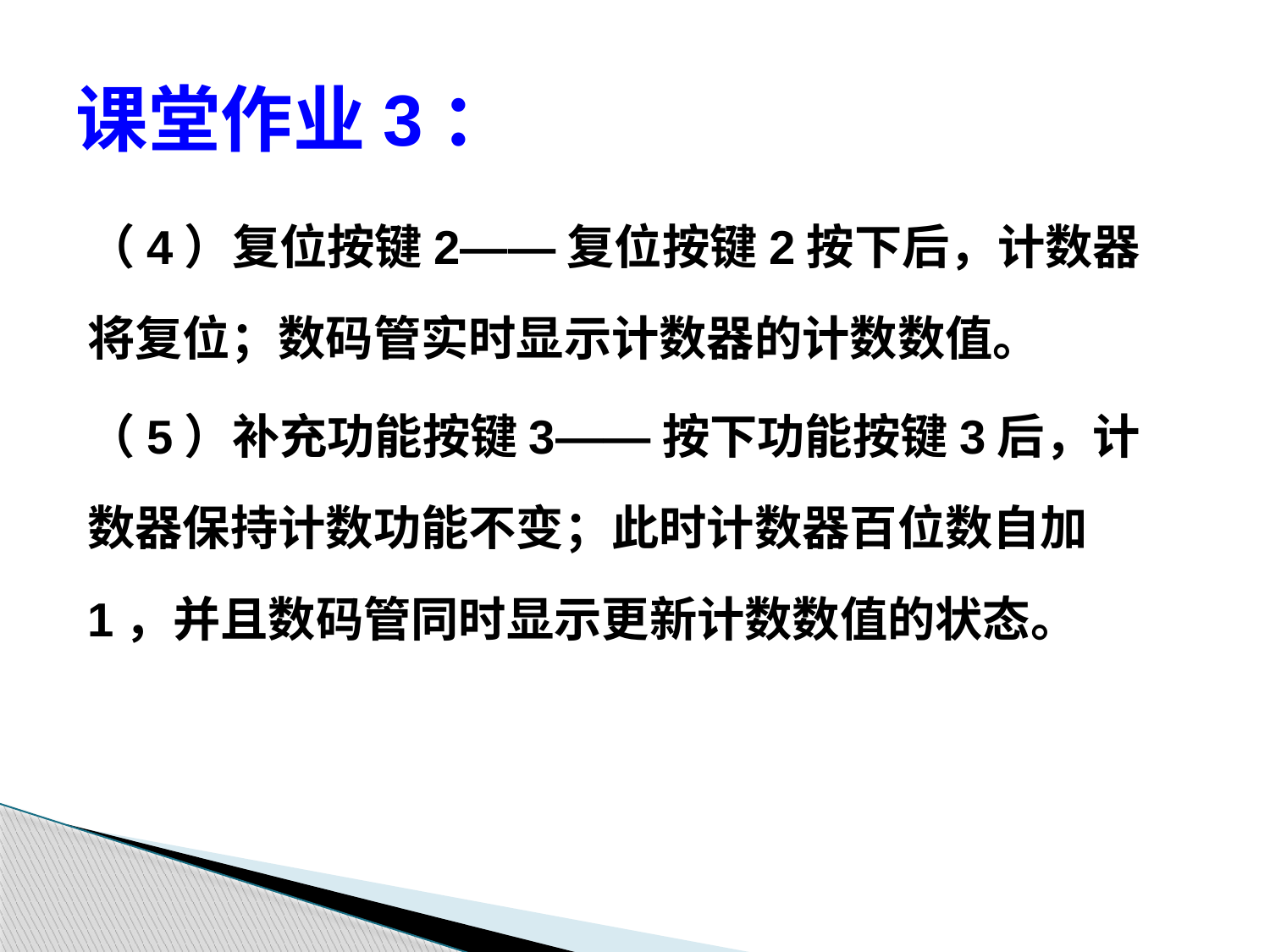

# 课堂作业3：
（4）复位按键2——复位按键2按下后，计数器将复位；数码管实时显示计数器的计数数值。
（5）补充功能按键3——按下功能按键3后，计数器保持计数功能不变；此时计数器百位数自加1，并且数码管同时显示更新计数数值的状态。